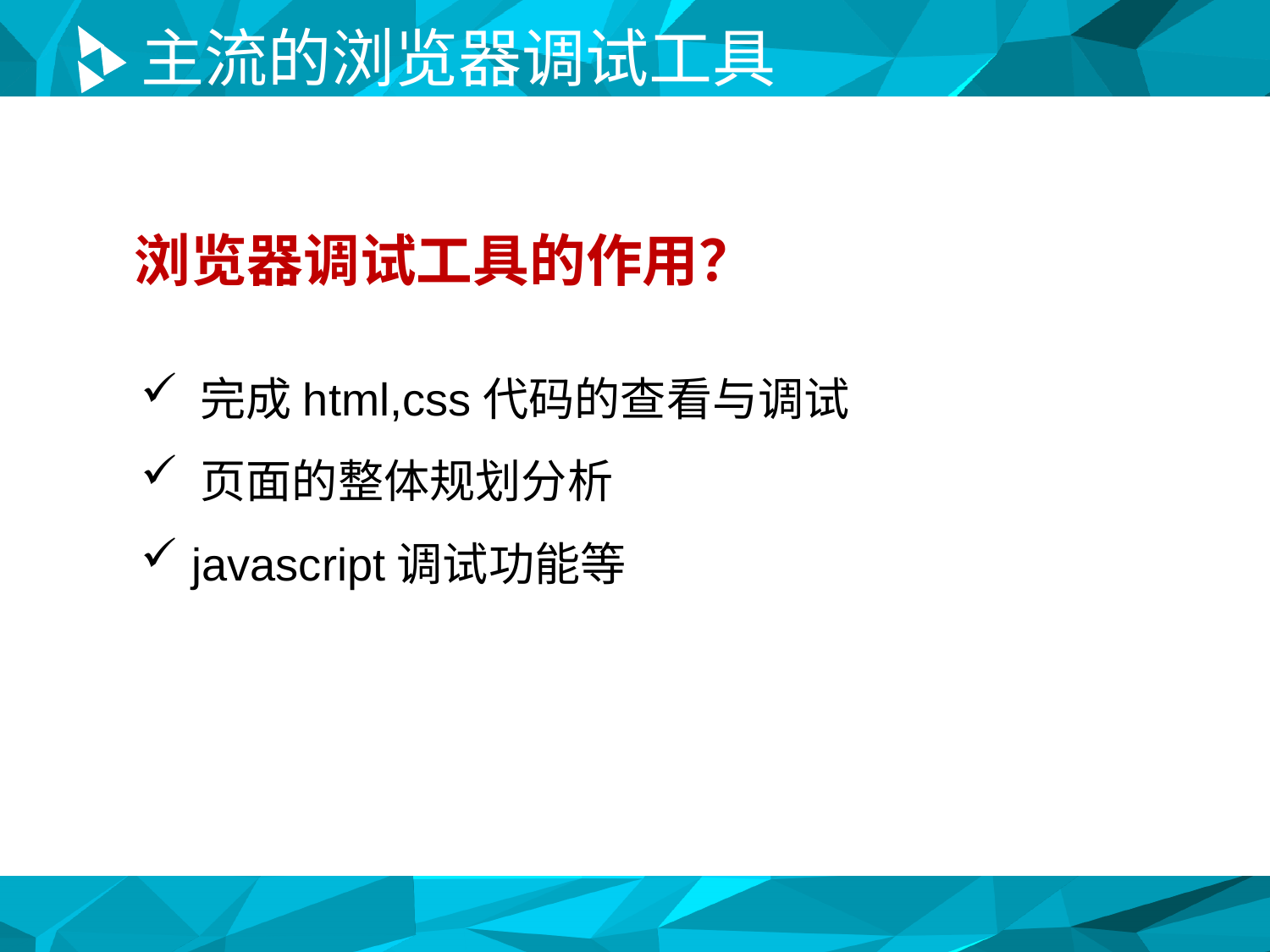

主流的浏览器调试工具
浏览器调试工具的作用？
 完成html,css代码的查看与调试
 页面的整体规划分析
 javascript调试功能等